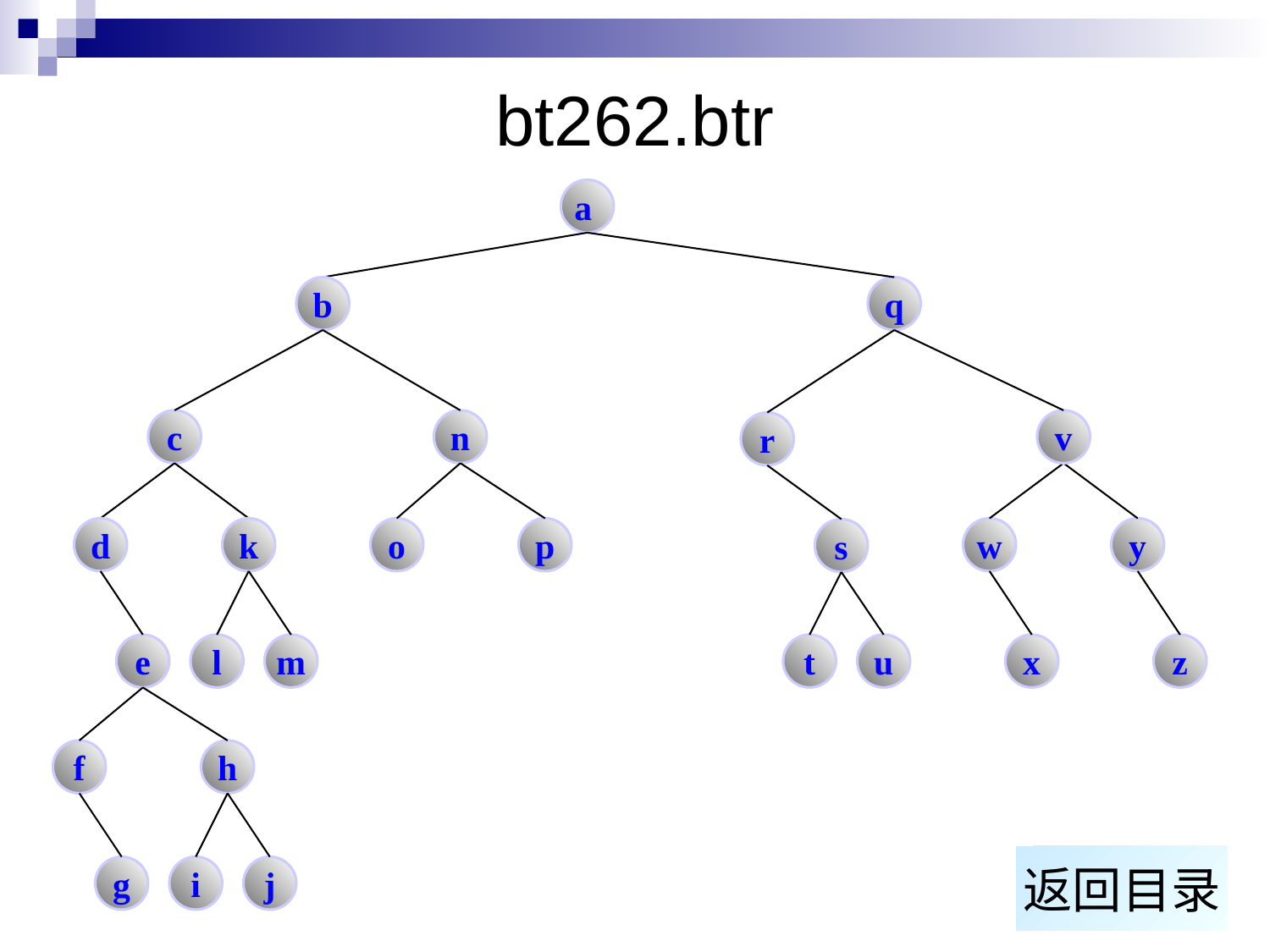

# bt262.btr
a
b
q
c
n
v
r
d
k
o
p
w
y
s
e
l
m
t
u
x
z
f
h
返回目录
g
i
j